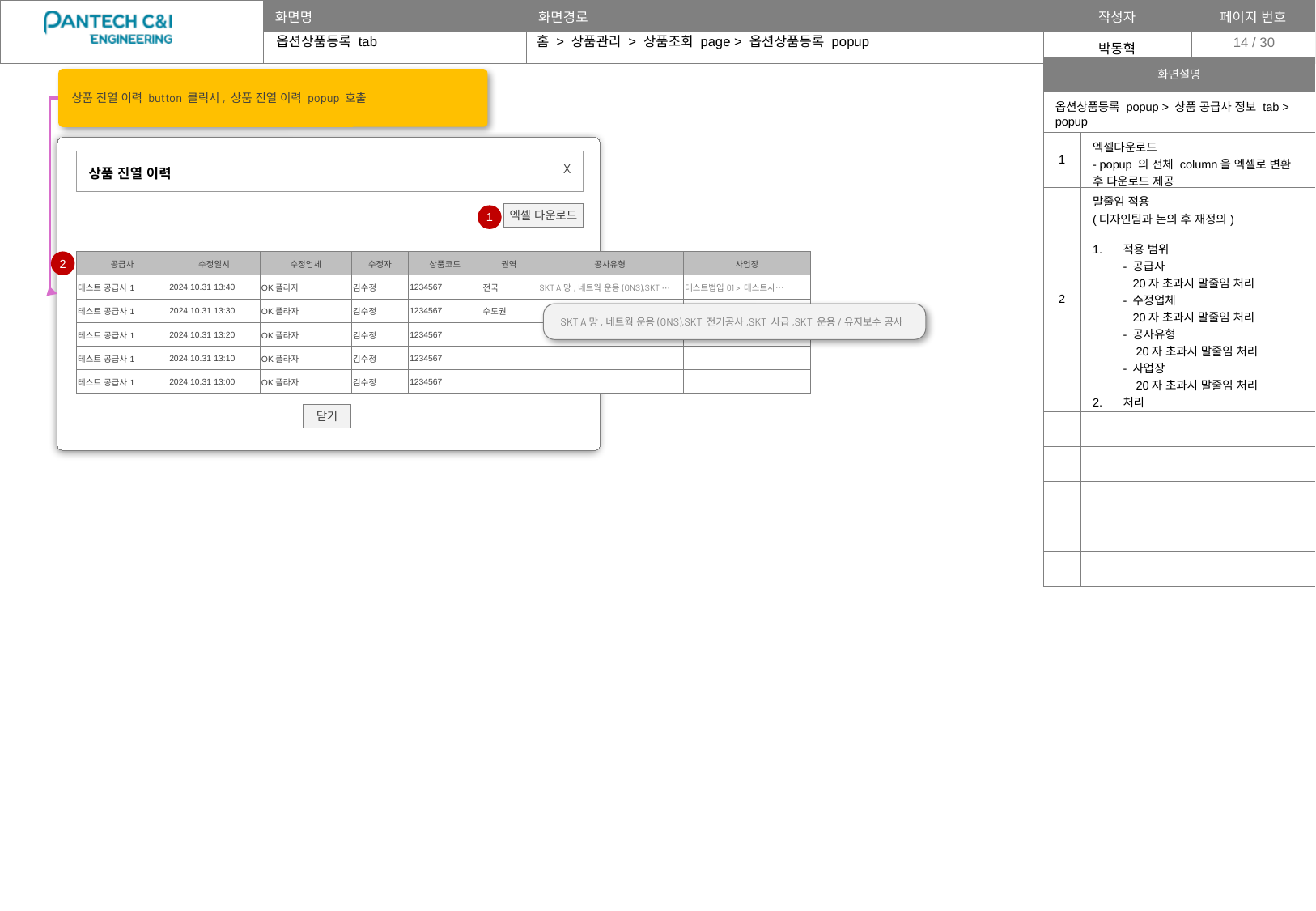

옵션상품등록 tab
홈 > 상품관리 > 상품조회 page > 옵션상품등록 popup
14
| 화면설명 |  |
| --- | --- |
| 옵션상품등록 popup > 상품 공급사 정보 tab > popup |  |
| 1 | 엑셀다운로드 - popup 의 전체 column을 엑셀로 변환 후 다운로드 제공 |
| 2 | 말줄임 적용 (디자인팀과 논의 후 재정의) 적용 범위 - 공급사 20자 초과시 말줄임 처리 - 수정업체 20자 초과시 말줄임 처리 - 공사유형 20자 초과시 말줄임 처리 - 사업장 20자 초과시 말줄임 처리 처리 - ellipsis, tooltip 적용 |
|  |  |
|  |  |
|  |  |
|  |  |
|  |  |
상품 진열 이력 button 클릭시, 상품 진열 이력 popup 호출

| X |
| --- |
| 상품 진열 이력 |
| --- |
엑셀 다운로드
1
2
| 공급사 | 수정일시 | 수정업체 | 수정자 | 상품코드 | 권역 | 공사유형 | 사업장 |
| --- | --- | --- | --- | --- | --- | --- | --- |
| 테스트 공급사1 | 2024.10.31 13:40 | OK플라자 | 김수정 | 1234567 | 전국 | SKT A망,네트웍 운용(ONS),SKT ⋯ | 테스트법입01 > 테스트사⋯ |
| 테스트 공급사1 | 2024.10.31 13:30 | OK플라자 | 김수정 | 1234567 | 수도권 |  |  |
| 테스트 공급사1 | 2024.10.31 13:20 | OK플라자 | 김수정 | 1234567 |  |  |  |
| 테스트 공급사1 | 2024.10.31 13:10 | OK플라자 | 김수정 | 1234567 |  |  |  |
| 테스트 공급사1 | 2024.10.31 13:00 | OK플라자 | 김수정 | 1234567 |  |  |  |
 SKT A망,네트웍 운용(ONS),SKT 전기공사,SKT 사급,SKT 운용/유지보수 공사
닫기